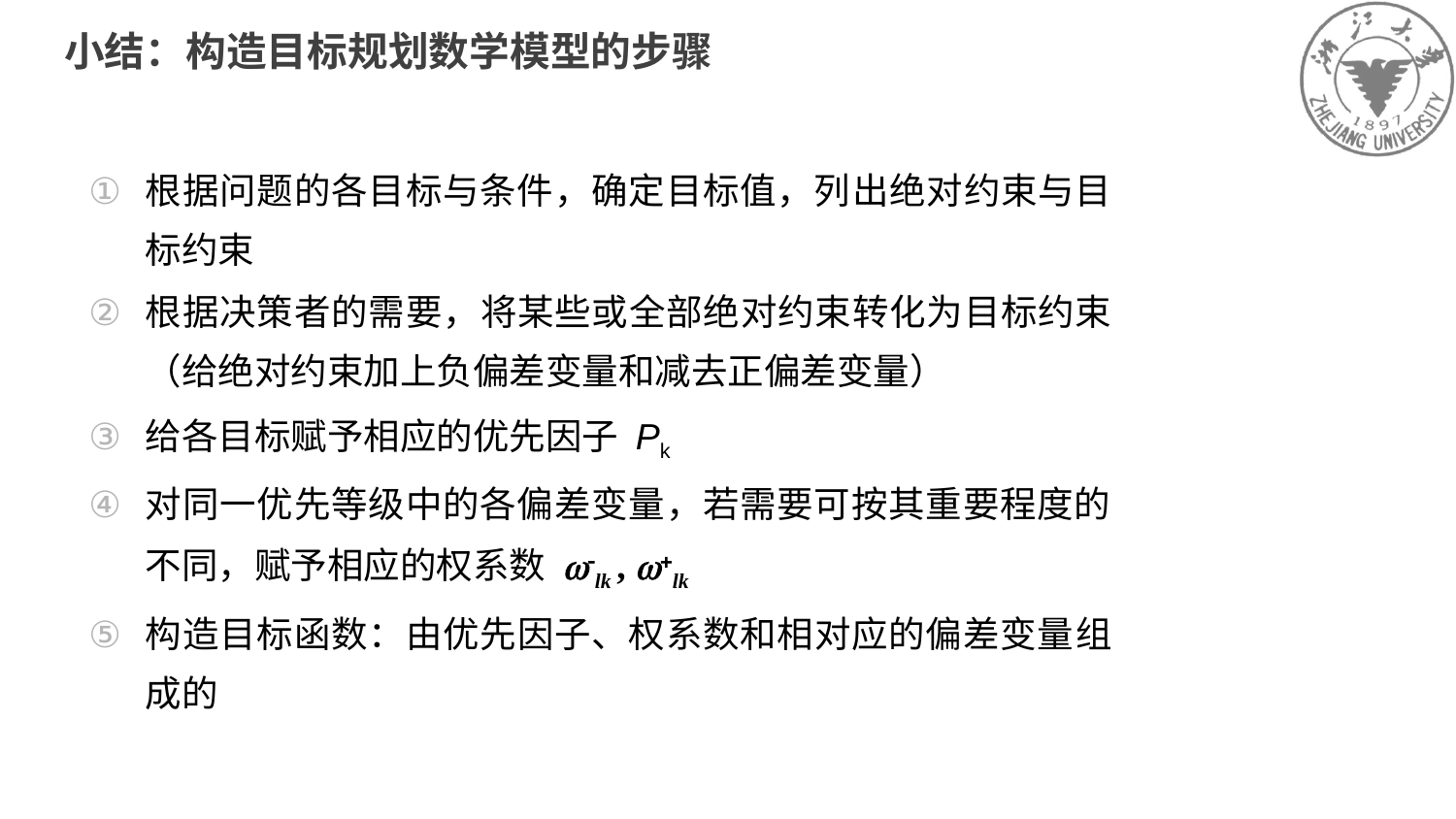

小结：构造目标规划数学模型的步骤
根据问题的各目标与条件，确定目标值，列出绝对约束与目标约束
根据决策者的需要，将某些或全部绝对约束转化为目标约束（给绝对约束加上负偏差变量和减去正偏差变量）
给各目标赋予相应的优先因子 Pk
对同一优先等级中的各偏差变量，若需要可按其重要程度的不同，赋予相应的权系数 ω−lk , ω+lk
构造目标函数：由优先因子、权系数和相对应的偏差变量组成的